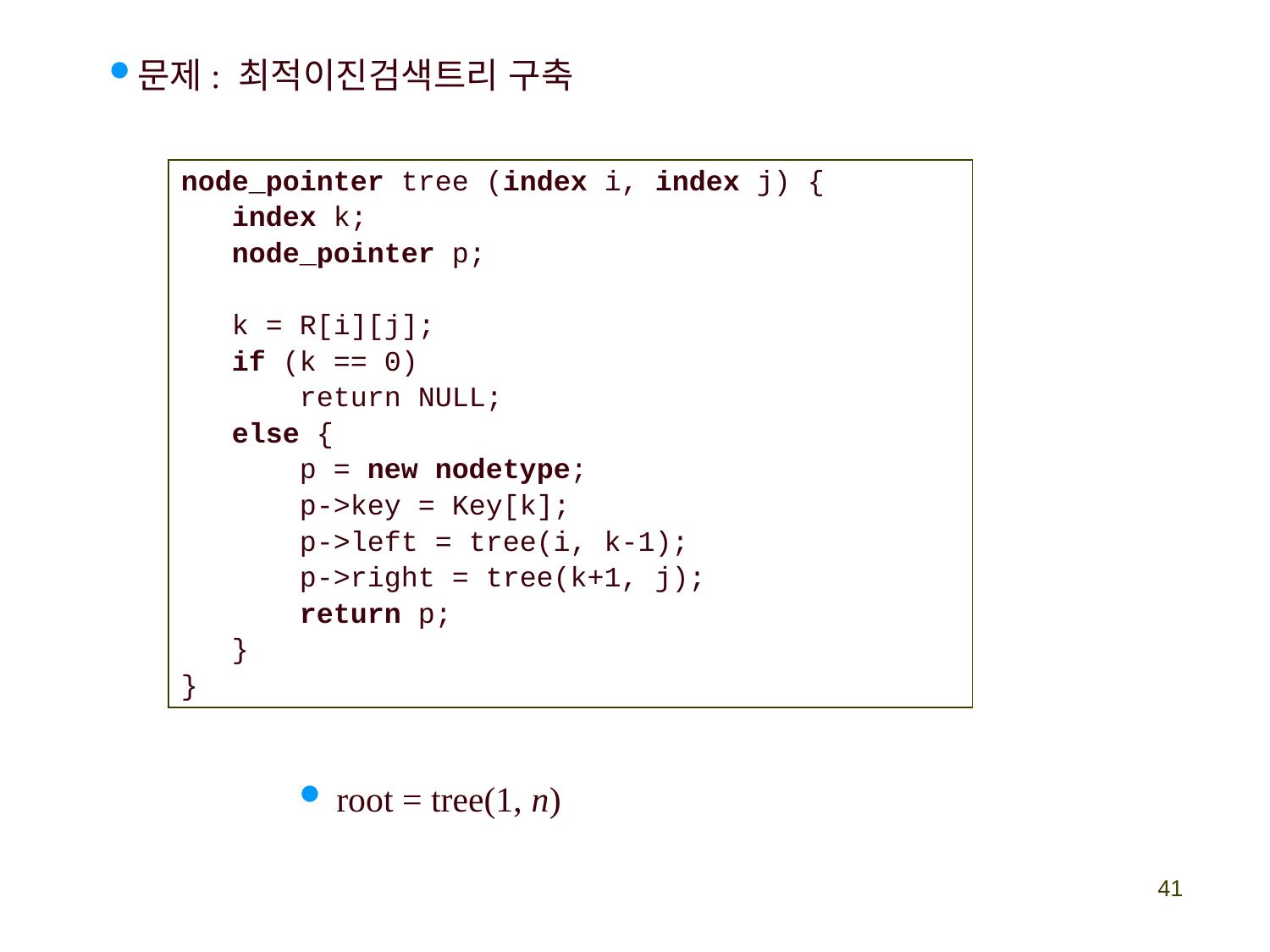

문제: 최적이진검색트리 구축
node_pointer tree (index i, index j) {
   index k;
   node_pointer p;

   k = R[i][j];
   if (k == 0)
       return NULL;
   else {
       p = new nodetype;
       p->key = Key[k];
       p->left = tree(i, k-1);
       p->right = tree(k+1, j);
       return p;
   }
}
 root = tree(1, n)
41